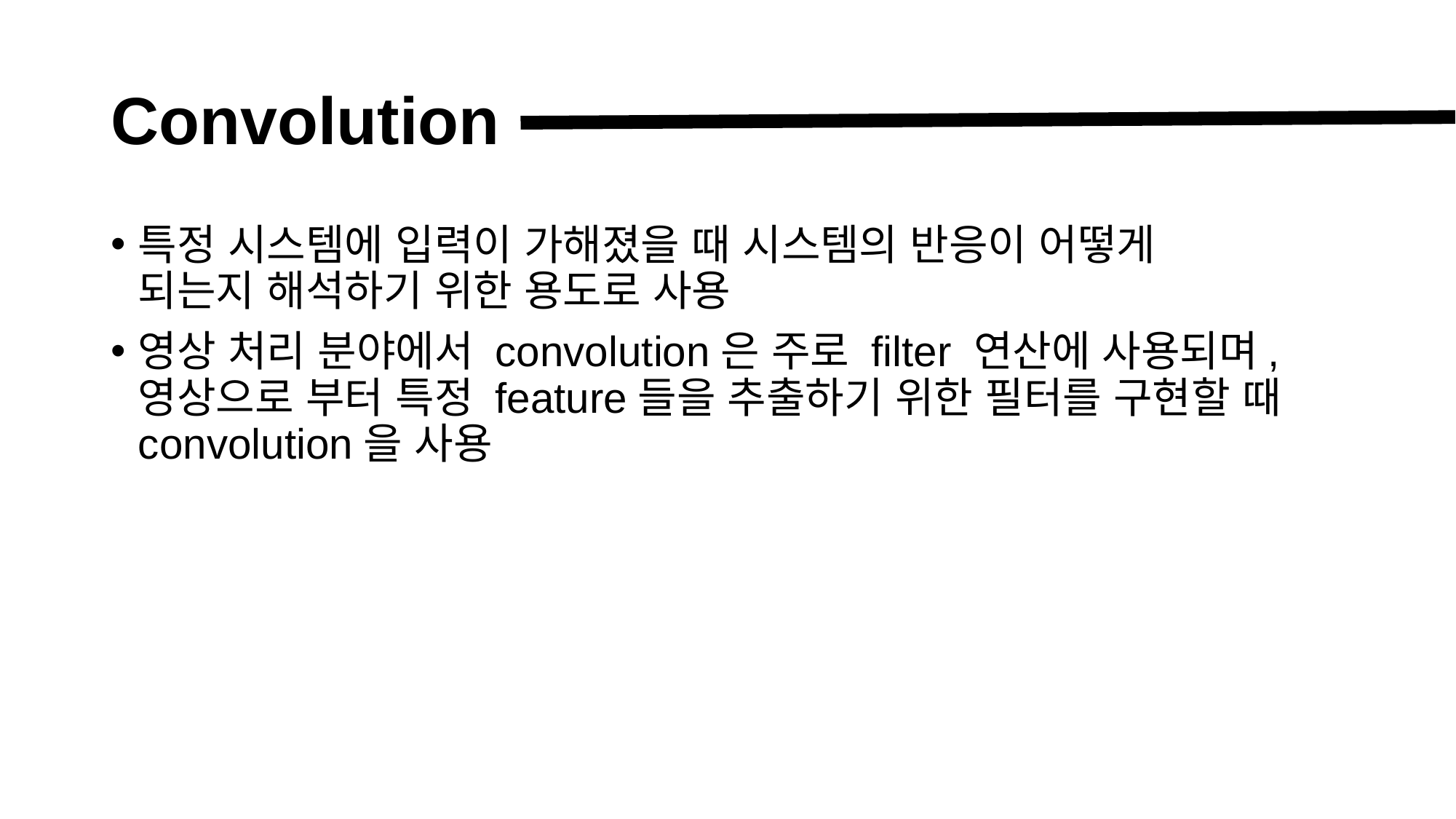

# Convolution
특정 시스템에 입력이 가해졌을 때 시스템의 반응이 어떻게
되는지 해석하기 위한 용도로 사용
영상 처리 분야에서 convolution은 주로 filter 연산에 사용되며, 영상으로 부터 특정 feature들을 추출하기 위한 필터를 구현할 때 convolution을 사용